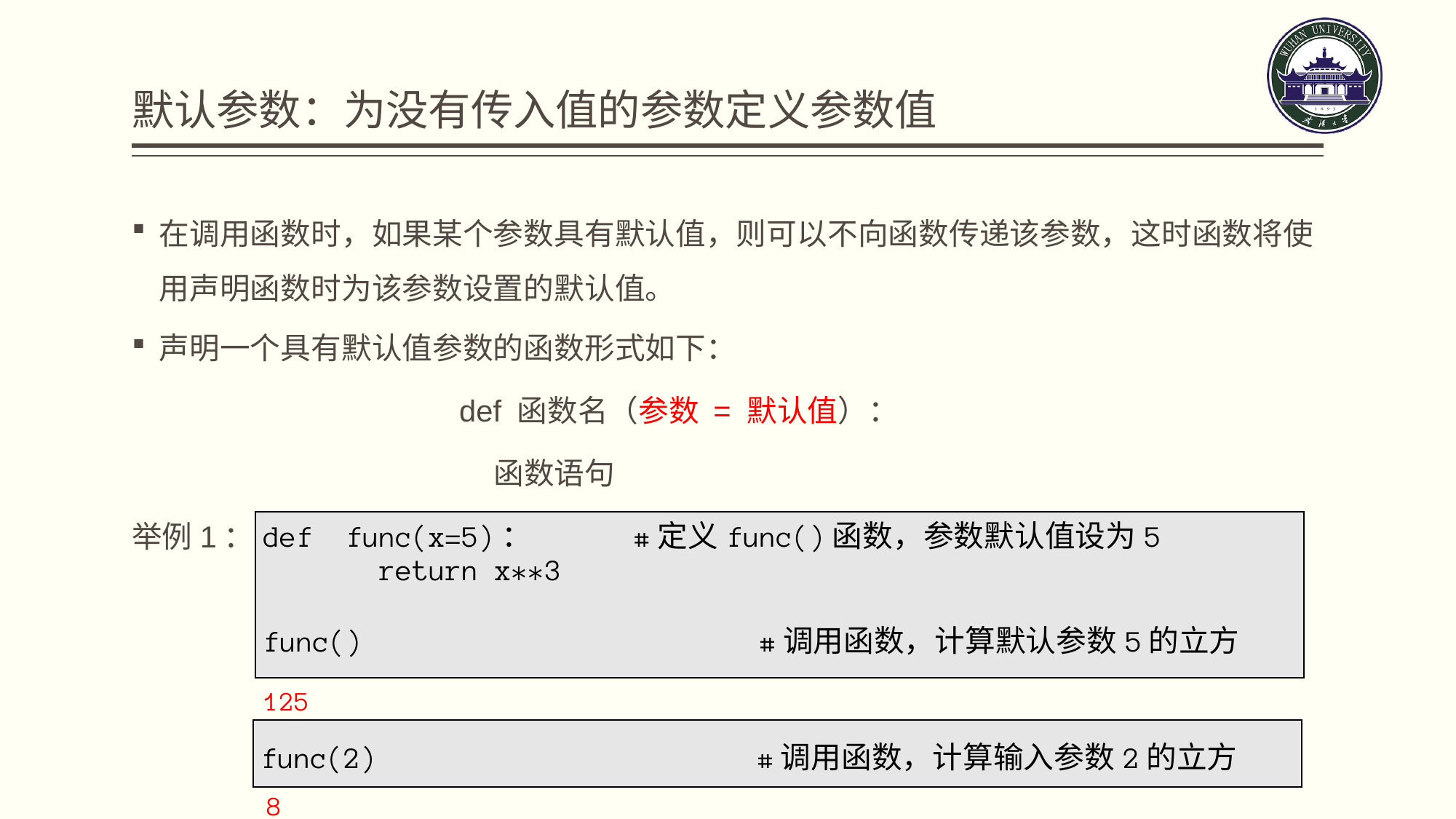

# 默认参数：为没有传入值的参数定义参数值
在调用函数时，如果某个参数具有默认值，则可以不向函数传递该参数，这时函数将使用声明函数时为该参数设置的默认值。
声明一个具有默认值参数的函数形式如下：
def 函数名（参数 = 默认值）：
    函数语句
举例1：

| def func(x=5)： #定义func()函数，参数默认值设为5 return x\*\*3 func() #调用函数，计算默认参数5的立方 |
| --- |
125
| func(2) #调用函数，计算输入参数2的立方 |
| --- |
8